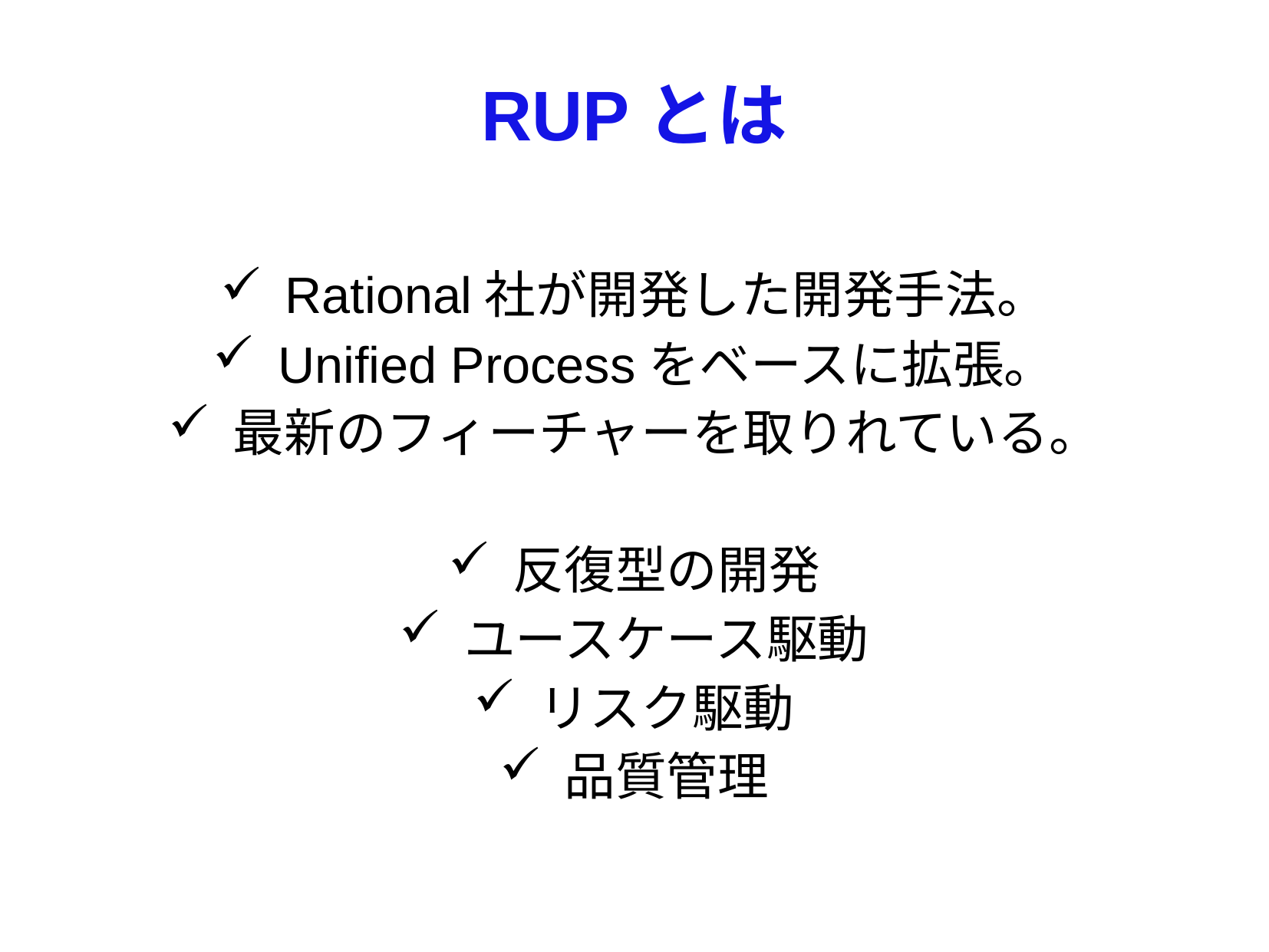

# RUPとは
Rational社が開発した開発手法。
Unified Processをベースに拡張。
最新のフィーチャーを取りれている。

反復型の開発
ユースケース駆動
リスク駆動
品質管理